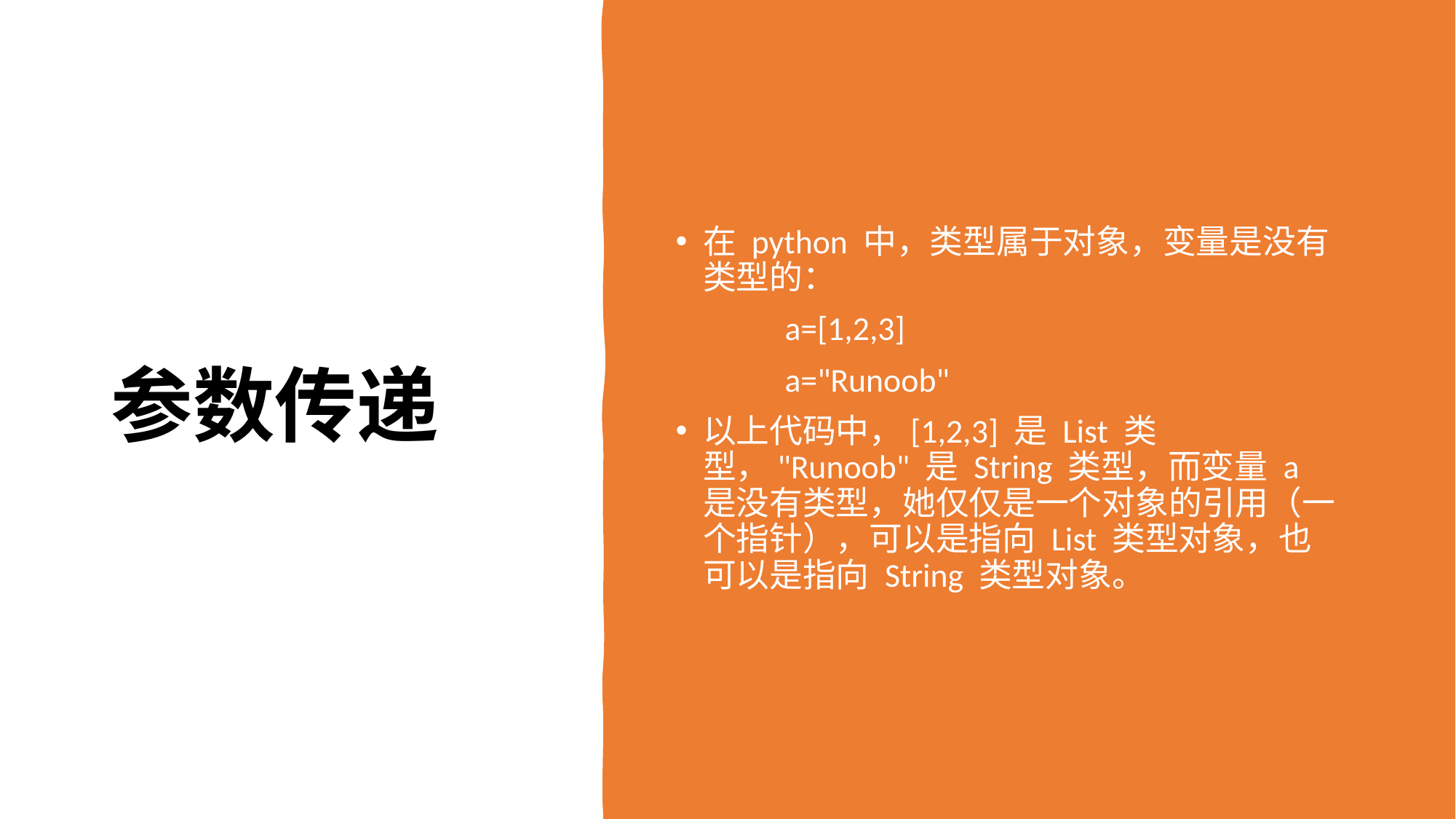

# 参数传递
在 python 中，类型属于对象，变量是没有类型的：
	a=[1,2,3]
	a="Runoob"
以上代码中，[1,2,3] 是 List 类型，"Runoob" 是 String 类型，而变量 a 是没有类型，她仅仅是一个对象的引用（一个指针），可以是指向 List 类型对象，也可以是指向 String 类型对象。